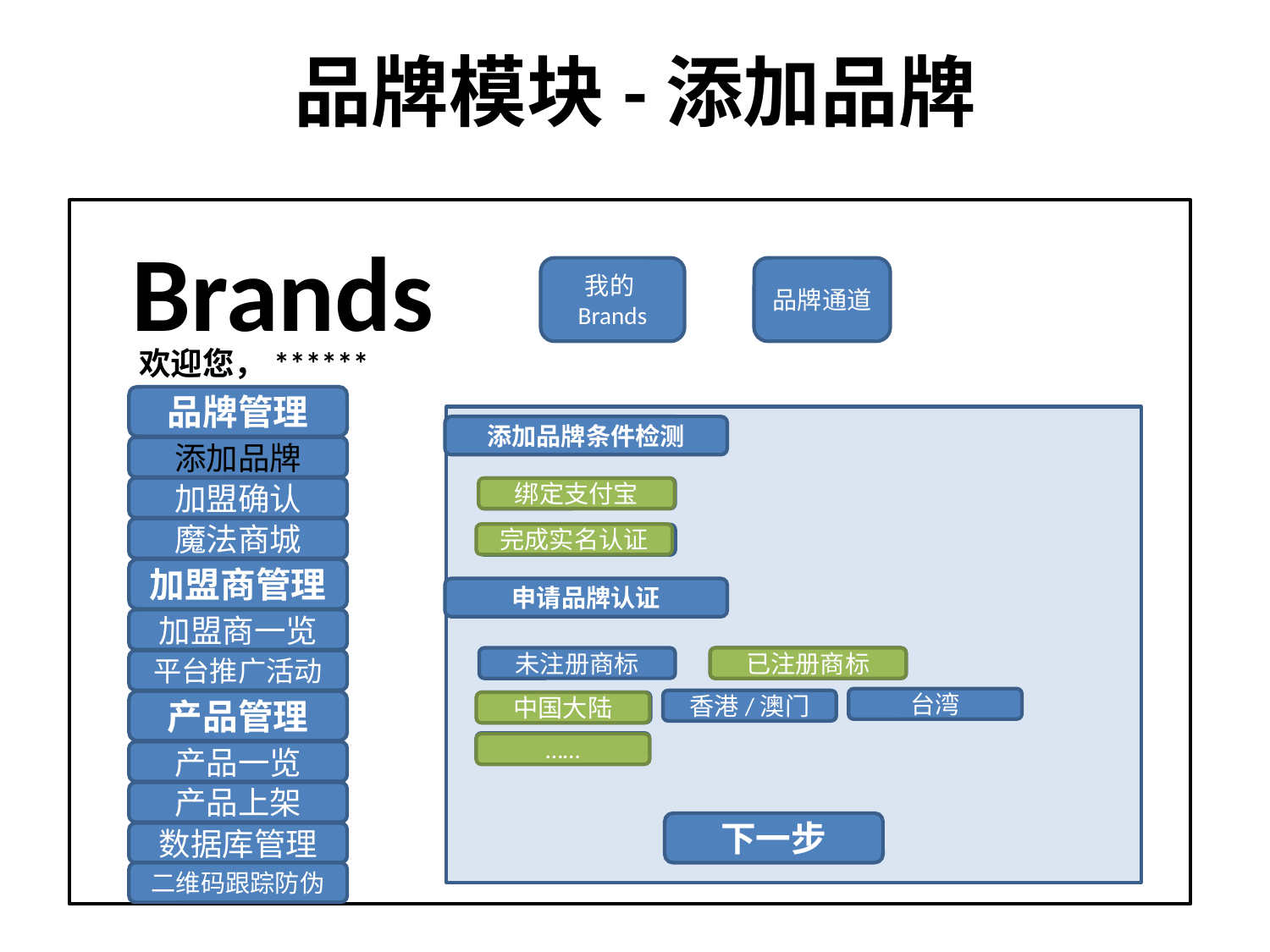

# 品牌模块-添加品牌

Brands
我的Brands
品牌通道
欢迎您，******
品牌管理

添加品牌条件检测
添加品牌
加盟确认
绑定支付宝
绑定支付宝
魔法商城
完成实名认证
完成实名认证
加盟商管理
申请品牌认证
加盟商一览
未注册商标
已注册商标
已注册商标
平台推广活动
台湾
香港/澳门
产品管理
中国大陆
中国大陆
……
……
产品一览
产品上架
下一步
数据库管理
二维码跟踪防伪